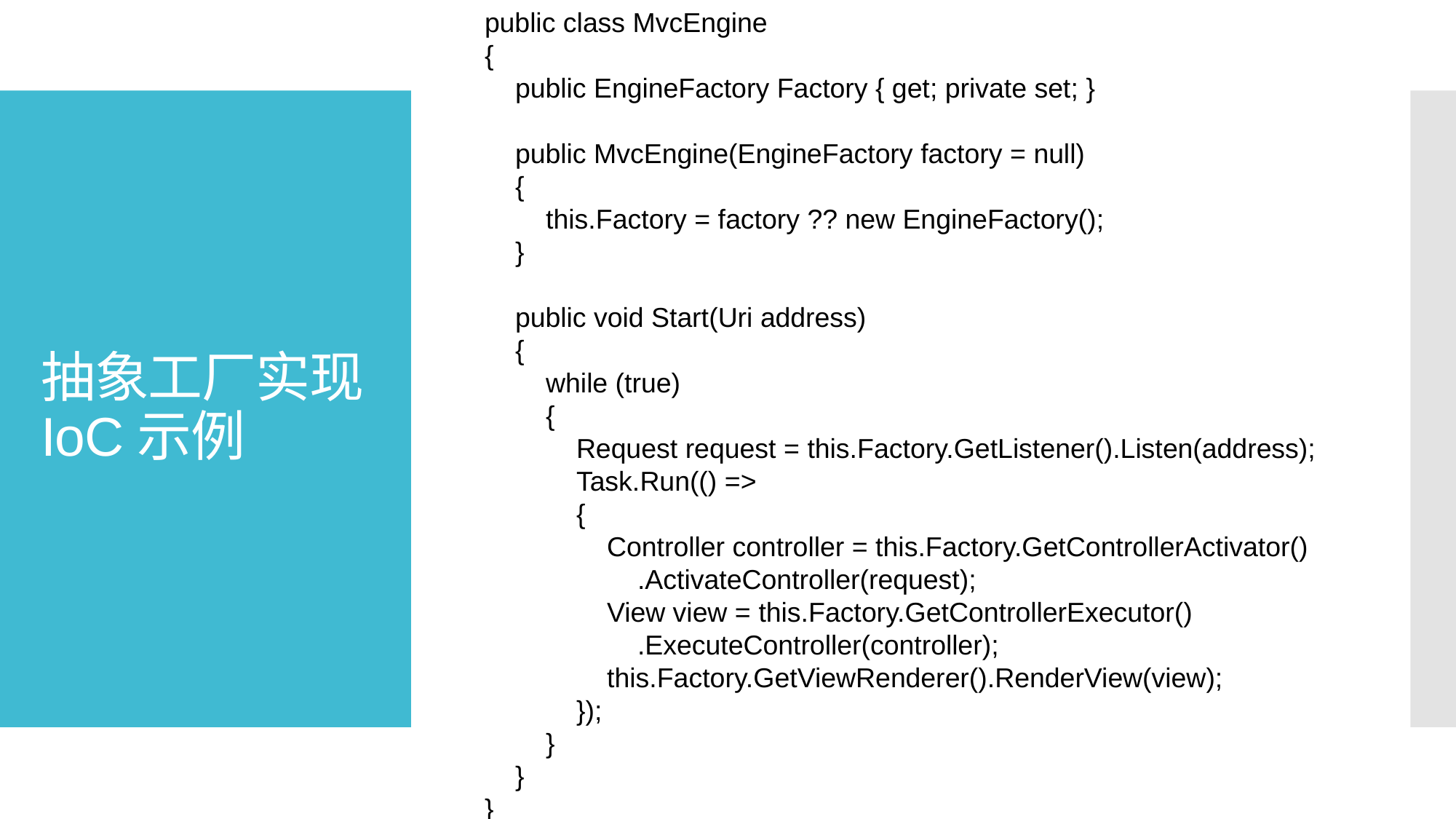

public class MvcEngine
{
    public EngineFactory Factory { get; private set; }

    public MvcEngine(EngineFactory factory = null)
    {
        this.Factory = factory ?? new EngineFactory();
    }

    public void Start(Uri address)
    {
        while (true)
        {
            Request request = this.Factory.GetListener().Listen(address);
            Task.Run(() =>
            {
                Controller controller = this.Factory.GetControllerActivator()
                    .ActivateController(request);
                View view = this.Factory.GetControllerExecutor()
                    .ExecuteController(controller);
                this.Factory.GetViewRenderer().RenderView(view);
            });
        }
    }
}
# 抽象工厂实现IoC示例